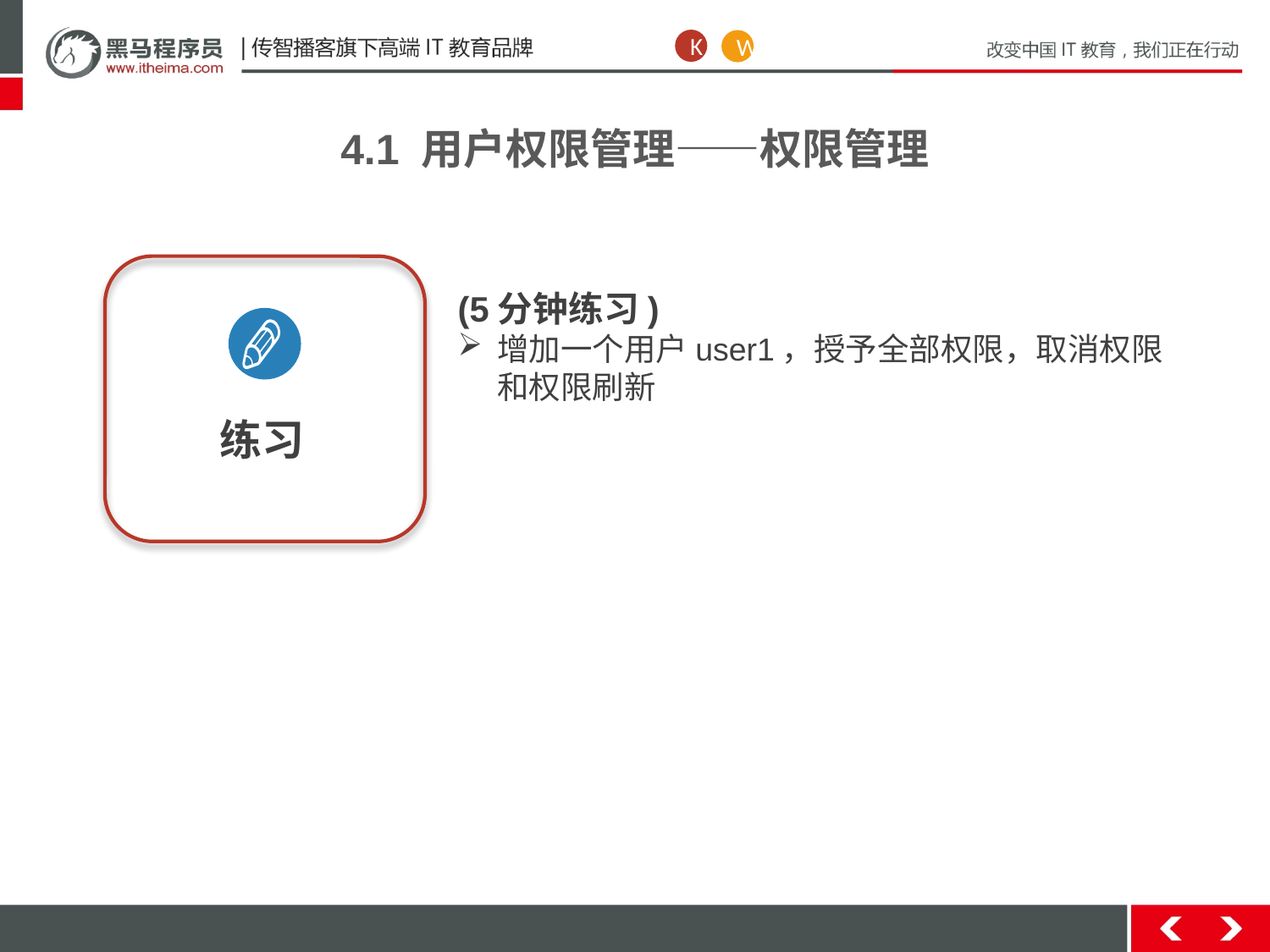

K
W
4.1 用户权限管理——权限管理

练习
(5分钟练习)
增加一个用户user1，授予全部权限，取消权限和权限刷新